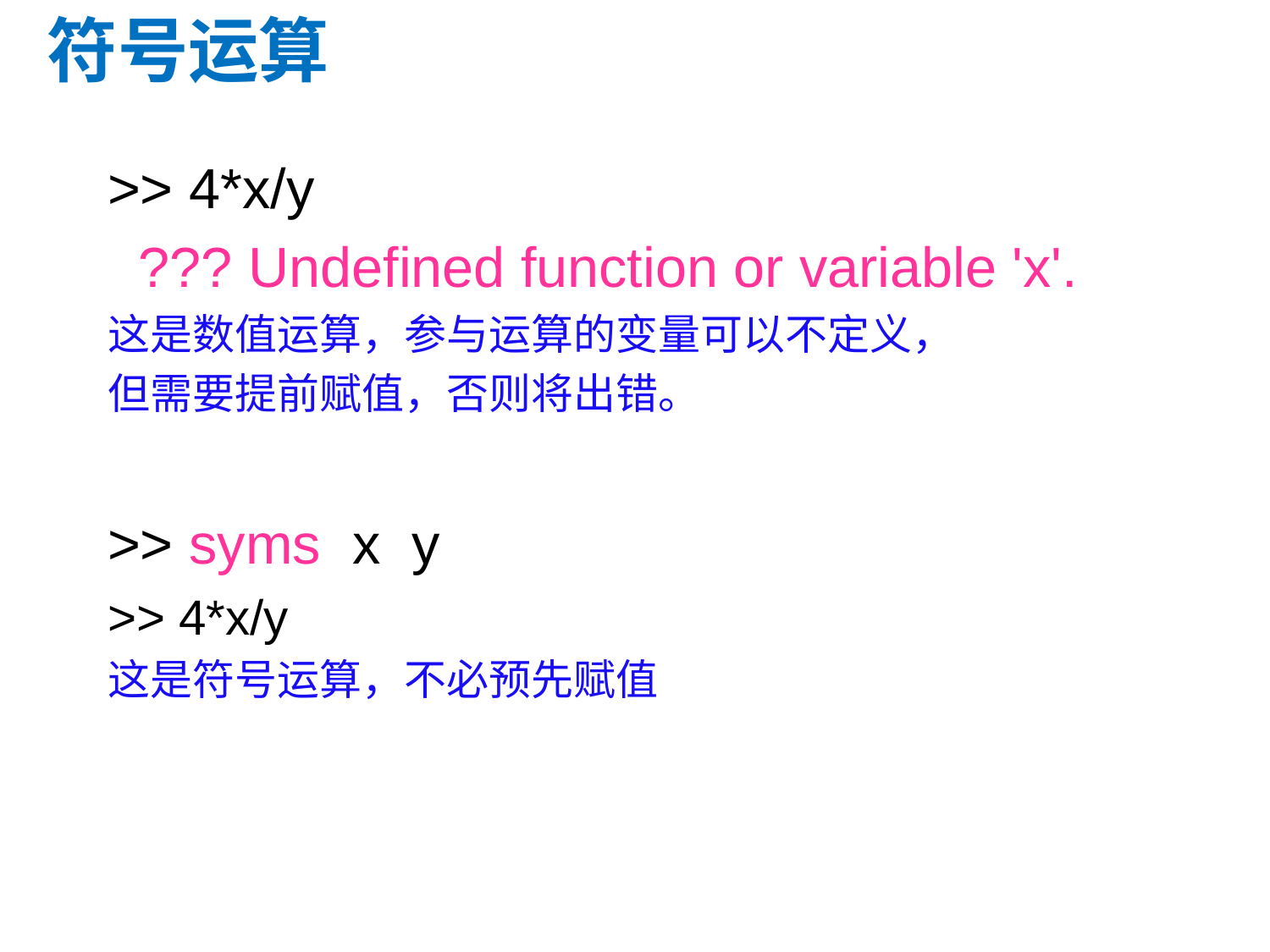

符号运算
>> 4*x/y
  ??? Undefined function or variable 'x'.
这是数值运算，参与运算的变量可以不定义，
但需要提前赋值，否则将出错。

>> syms  x  y
>> 4*x/y
这是符号运算，不必预先赋值